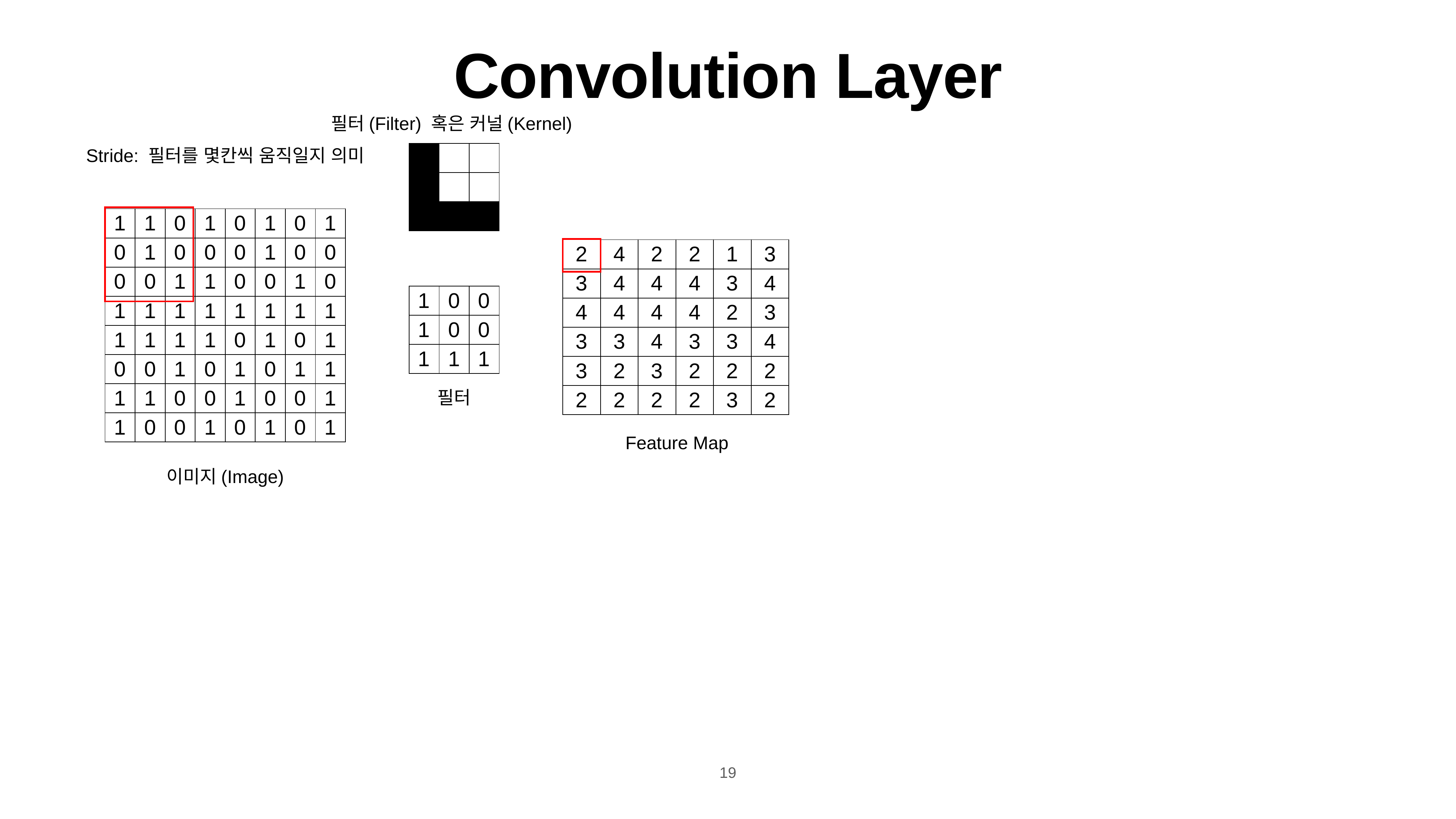

# Convolution Layer
필터(Filter) 혹은 커널(Kernel)
Stride: 필터를 몇칸씩 움직일지 의미
|  |  |  |
| --- | --- | --- |
|  |  |  |
|  |  |  |

| 1 | 1 | 0 | 1 | 0 | 1 | 0 | 1 |
| --- | --- | --- | --- | --- | --- | --- | --- |
| 0 | 1 | 0 | 0 | 0 | 1 | 0 | 0 |
| 0 | 0 | 1 | 1 | 0 | 0 | 1 | 0 |
| 1 | 1 | 1 | 1 | 1 | 1 | 1 | 1 |
| 1 | 1 | 1 | 1 | 0 | 1 | 0 | 1 |
| 0 | 0 | 1 | 0 | 1 | 0 | 1 | 1 |
| 1 | 1 | 0 | 0 | 1 | 0 | 0 | 1 |
| 1 | 0 | 0 | 1 | 0 | 1 | 0 | 1 |

| 2 | 4 | 2 | 2 | 1 | 3 |
| --- | --- | --- | --- | --- | --- |
| 3 | 4 | 4 | 4 | 3 | 4 |
| 4 | 4 | 4 | 4 | 2 | 3 |
| 3 | 3 | 4 | 3 | 3 | 4 |
| 3 | 2 | 3 | 2 | 2 | 2 |
| 2 | 2 | 2 | 2 | 3 | 2 |
| 1 | 0 | 0 |
| --- | --- | --- |
| 1 | 0 | 0 |
| 1 | 1 | 1 |
필터
Feature Map
이미지(Image)
19